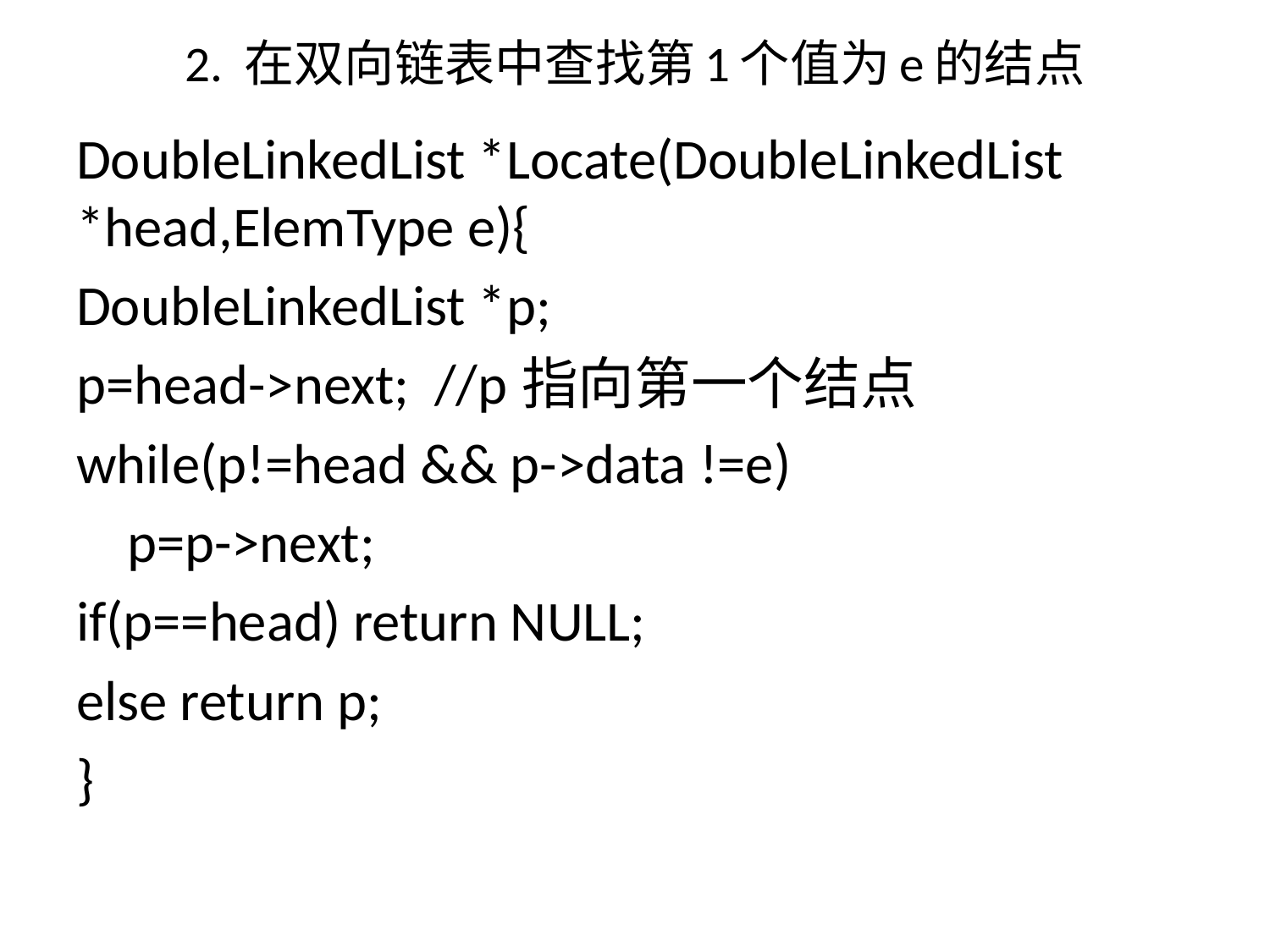

# 2. 在双向链表中查找第1个值为e的结点
DoubleLinkedList *Locate(DoubleLinkedList *head,ElemType e){
DoubleLinkedList *p;
p=head->next;  //p指向第一个结点
while(p!=head && p->data !=e)
    p=p->next;
if(p==head) return NULL;
else return p;
}